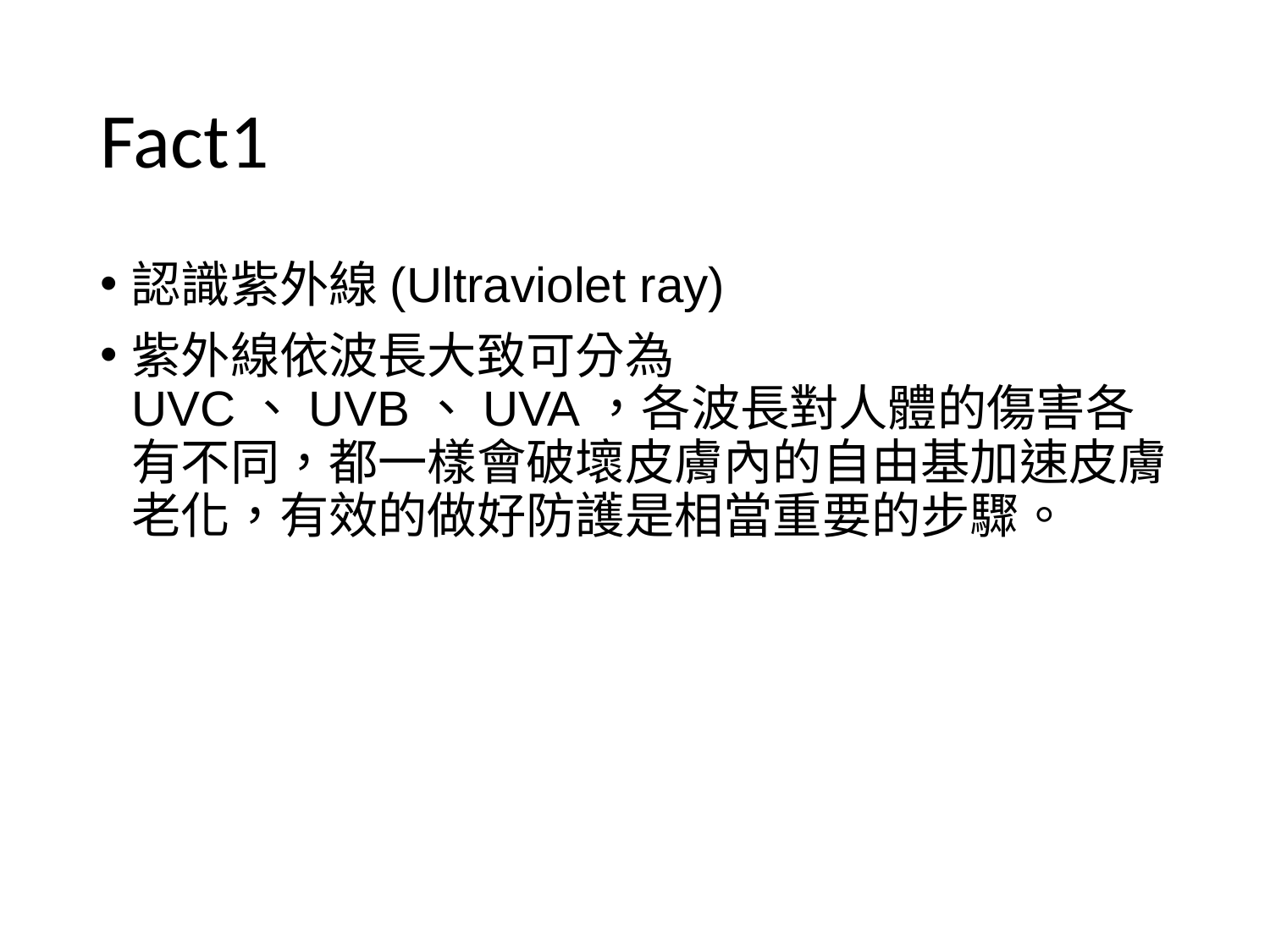

# Fact1
認識紫外線(Ultraviolet ray)
紫外線依波長大致可分為UVC、UVB、UVA，各波長對人體的傷害各有不同，都一樣會破壞皮膚內的自由基加速皮膚老化，有效的做好防護是相當重要的步驟。